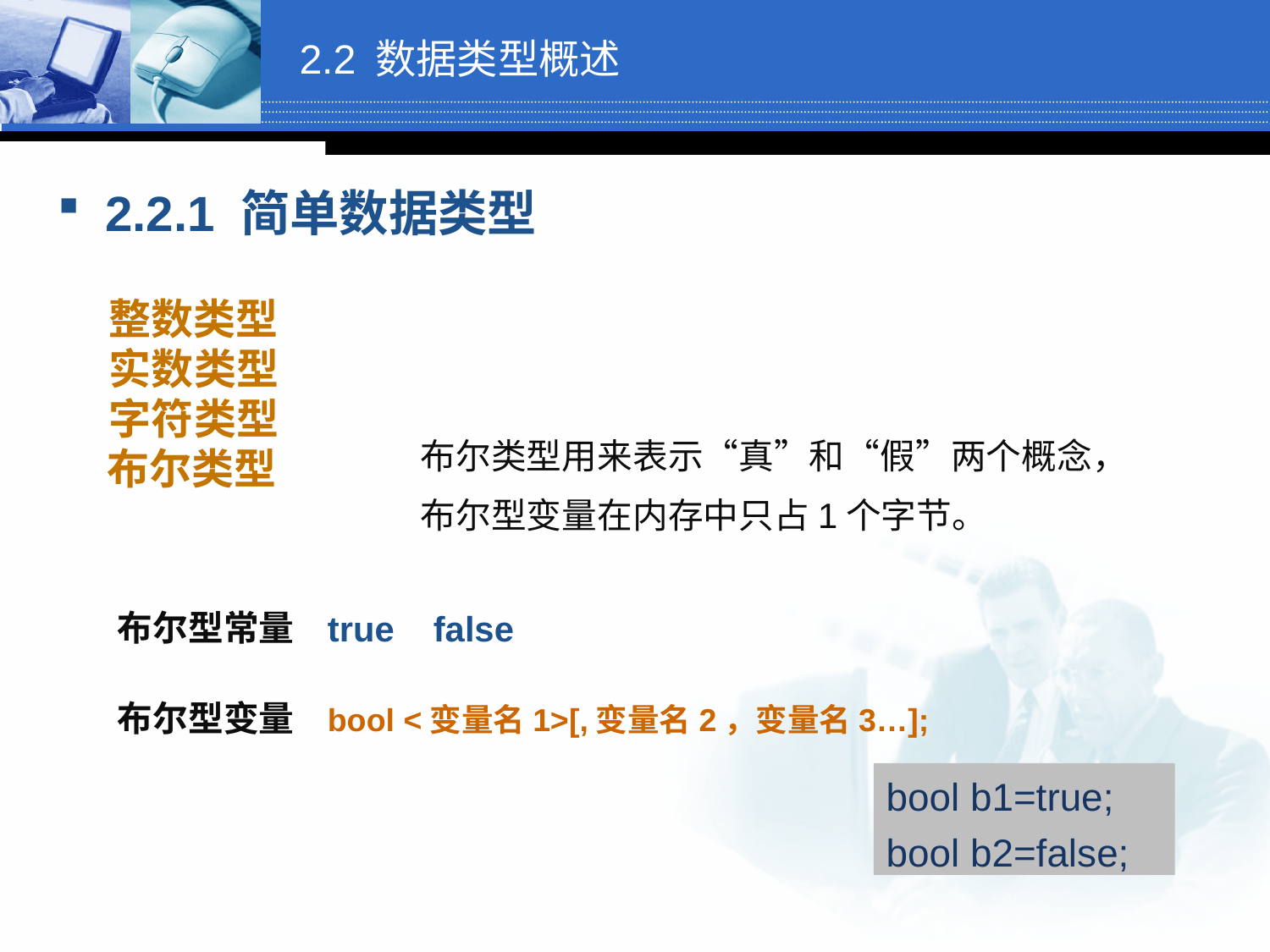

# 2.2 数据类型概述
2.2.1 简单数据类型
整数类型
实数类型
字符类型
布尔类型用来表示“真”和“假”两个概念，布尔型变量在内存中只占1个字节。
布尔类型
布尔型常量
true    false
bool <变量名1>[,变量名2，变量名3…];
布尔型变量
bool b1=true;
bool b2=false;